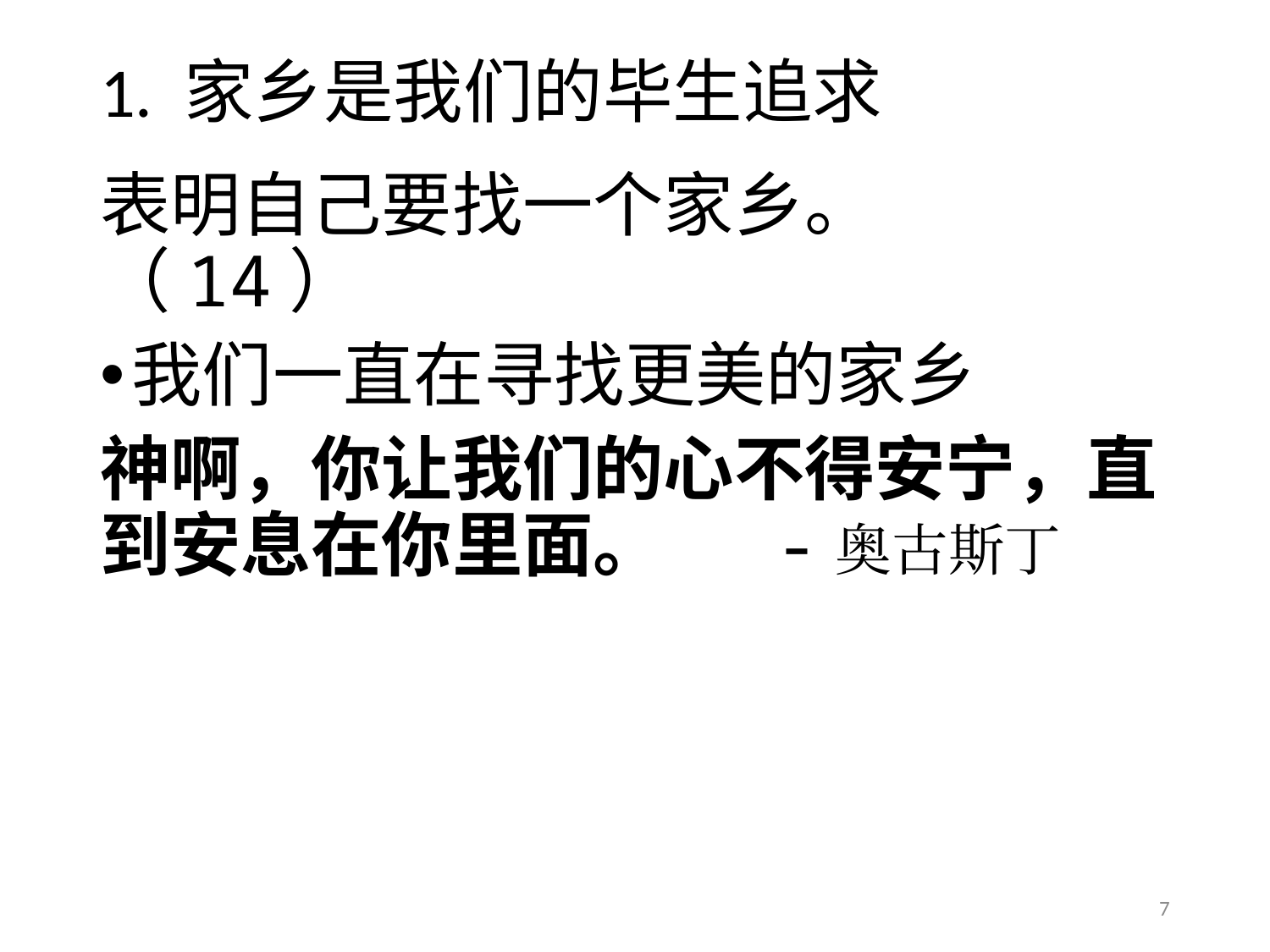

# 1. 家乡是我们的毕生追求
表明自己要找一个家乡。   （14）
我们一直在寻找更美的家乡
神啊，你让我们的心不得安宁，直到安息在你里面。      -奥古斯丁
7